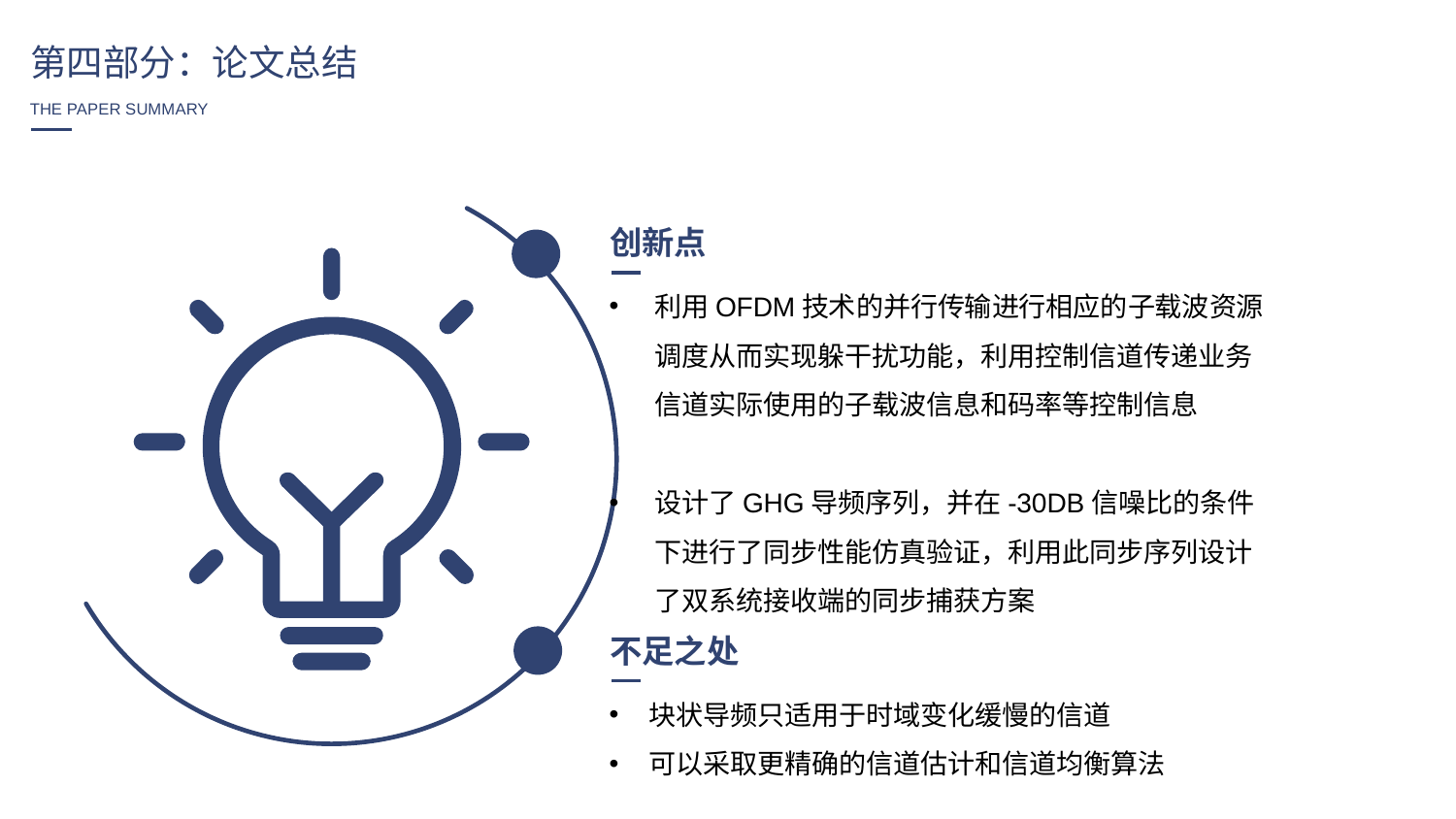

第四部分：论文总结
THE PAPER SUMMARY

创新点

利用OFDM技术的并行传输进行相应的子载波资源调度从而实现躲干扰功能，利用控制信道传递业务信道实际使用的子载波信息和码率等控制信息

设计了GHG导频序列，并在-30DB信噪比的条件下进行了同步性能仿真验证，利用此同步序列设计了双系统接收端的同步捕获方案
不足之处

 块状导频只适用于时域变化缓慢的信道
 可以采取更精确的信道估计和信道均衡算法